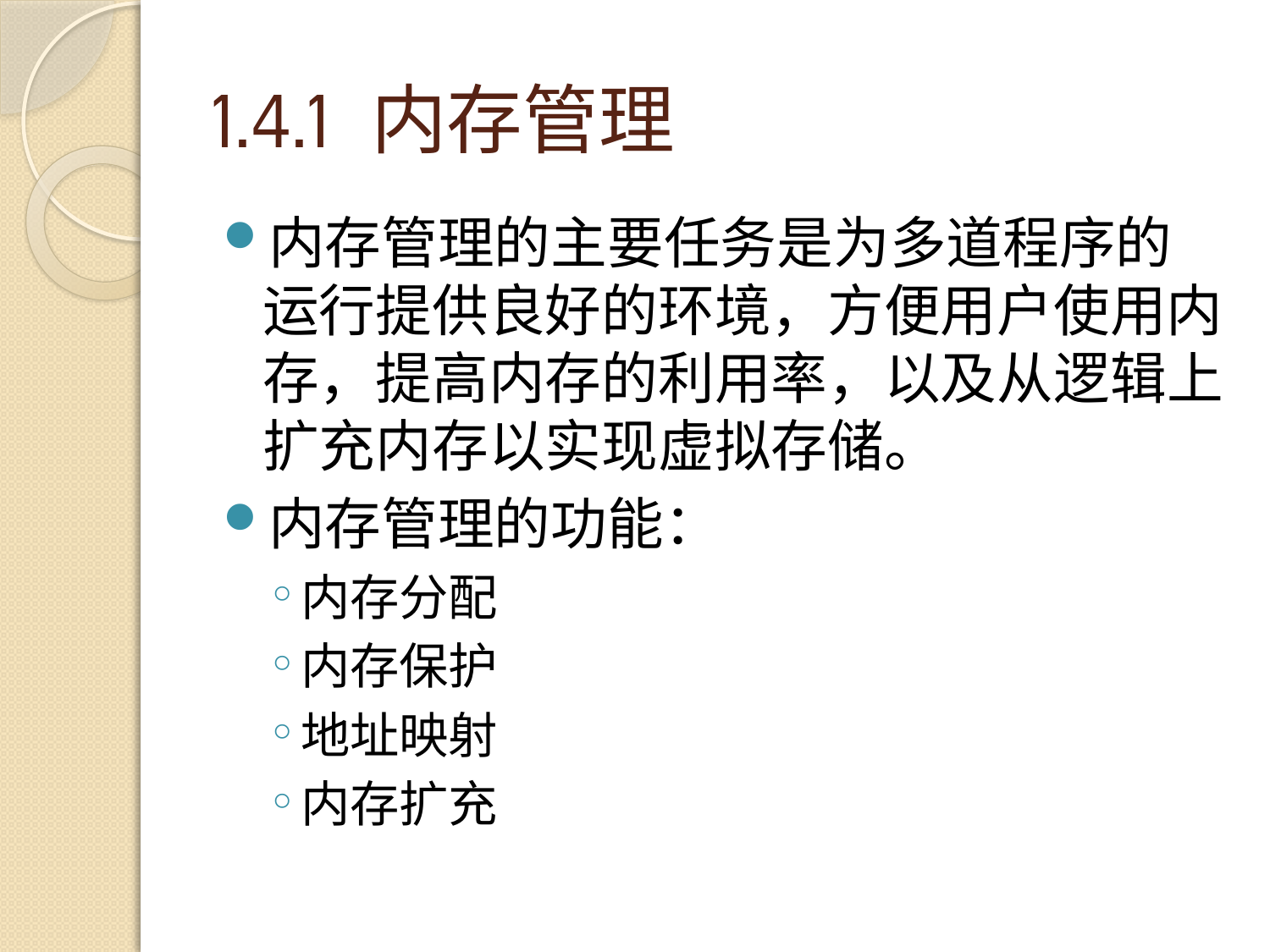

# 1.4.1 内存管理
内存管理的主要任务是为多道程序的运行提供良好的环境，方便用户使用内存，提高内存的利用率，以及从逻辑上扩充内存以实现虚拟存储。
内存管理的功能：
内存分配
内存保护
地址映射
内存扩充